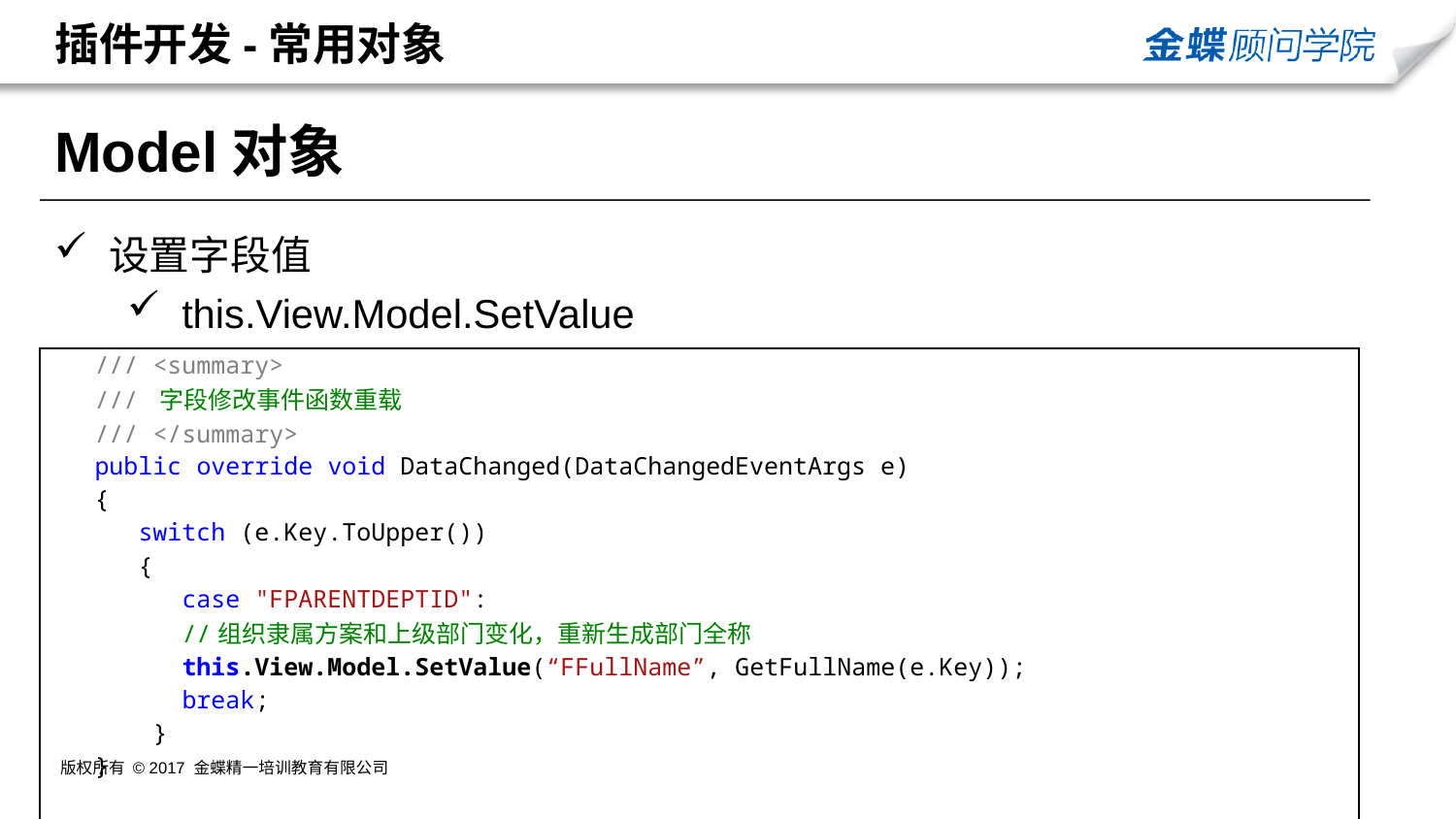

# 插件开发-常用对象
Model对象

设置字段值
this.View.Model.SetValue
| /// <summary> /// 字段修改事件函数重载 /// </summary> public override void DataChanged(DataChangedEventArgs e) { switch (e.Key.ToUpper()) { case "FPARENTDEPTID": //组织隶属方案和上级部门变化，重新生成部门全称 this.View.Model.SetValue(“FFullName”, GetFullName(e.Key)); break; } } |
| --- |